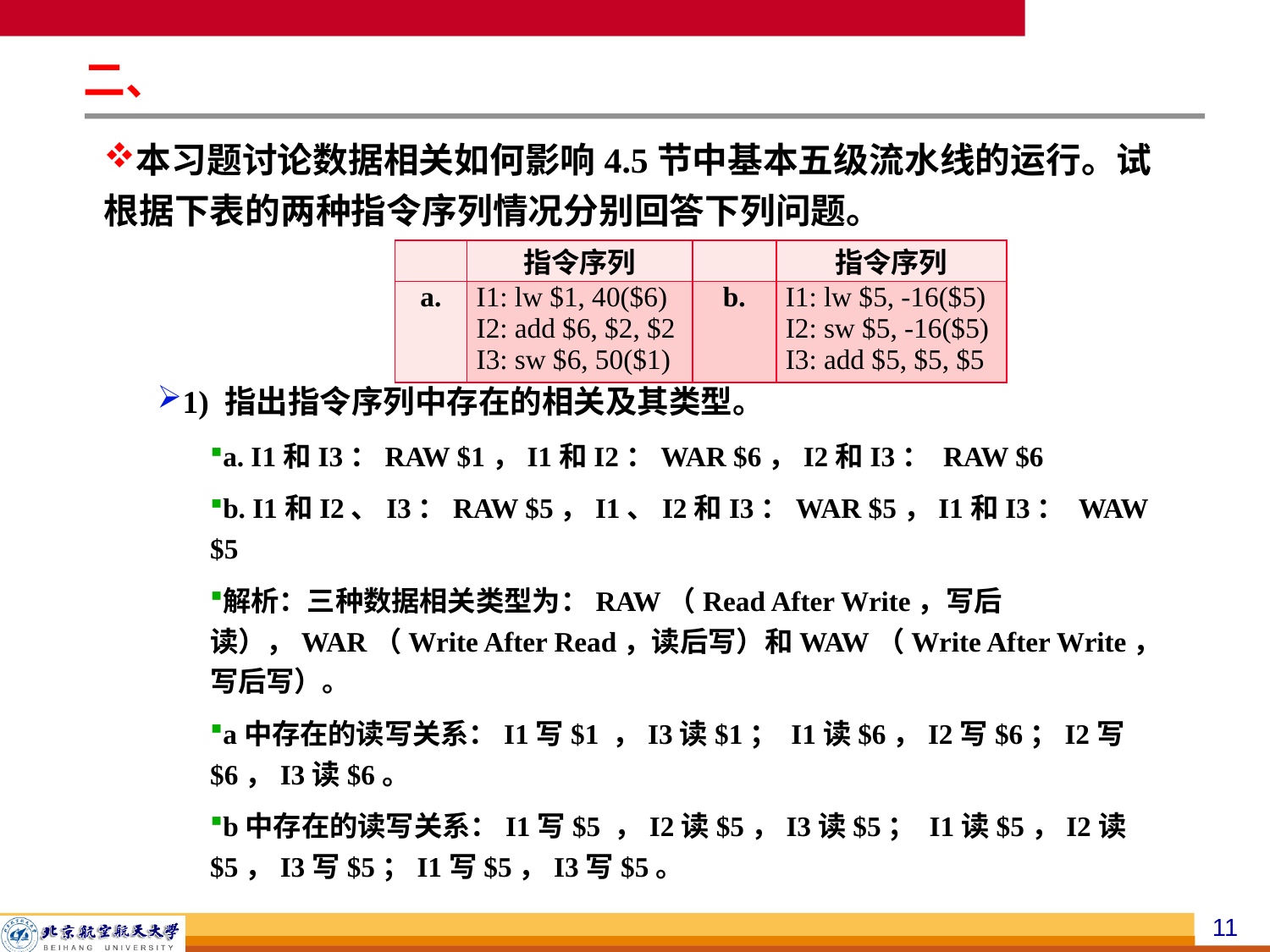

二、
本习题讨论数据相关如何影响4.5节中基本五级流水线的运行。试根据下表的两种指令序列情况分别回答下列问题。

1) 指出指令序列中存在的相关及其类型。
a. I1和I3：RAW $1，I1和I2：WAR $6，I2和I3： RAW $6
b. I1和I2、I3：RAW $5，I1、I2和I3：WAR $5，I1和I3： WAW $5
解析：三种数据相关类型为：RAW（Read After Write，写后读），WAR（Write After Read，读后写）和WAW（Write After Write，写后写）。
a中存在的读写关系：I1写$1 ，I3读$1； I1读$6，I2写$6；I2写$6，I3读$6。
b中存在的读写关系：I1写$5 ，I2读$5，I3读$5； I1读$5，I2读$5，I3写$5；I1写$5，I3写$5。
|  | 指令序列 |  | 指令序列 |
| --- | --- | --- | --- |
| a. | I1: lw $1, 40($6) I2: add $6, $2, $2 I3: sw $6, 50($1) | b. | I1: lw $5, -16($5) I2: sw $5, -16($5) I3: add $5, $5, $5 |